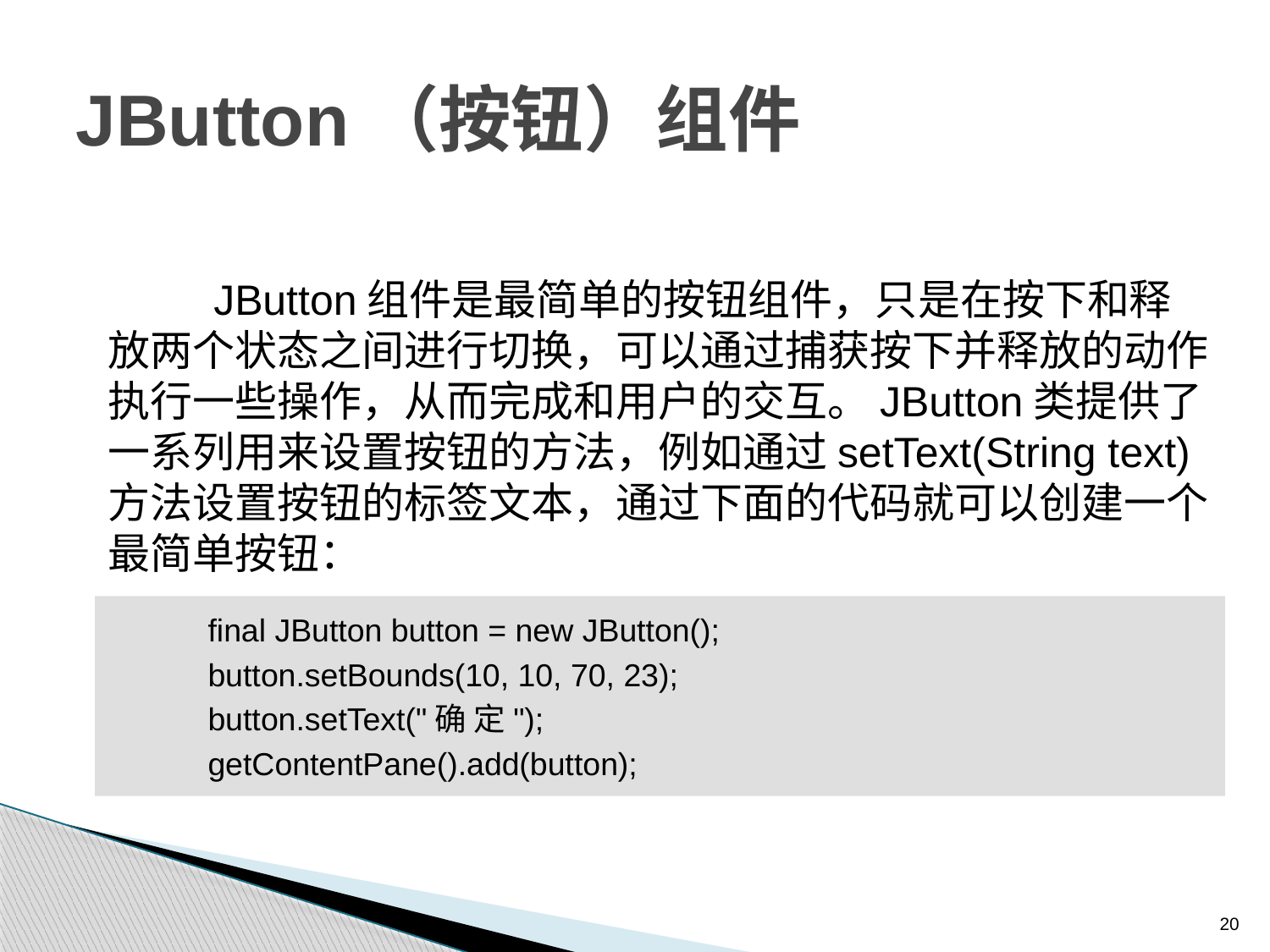

# JButton（按钮）组件
JButton组件是最简单的按钮组件，只是在按下和释放两个状态之间进行切换，可以通过捕获按下并释放的动作执行一些操作，从而完成和用户的交互。JButton类提供了一系列用来设置按钮的方法，例如通过setText(String text)方法设置按钮的标签文本，通过下面的代码就可以创建一个最简单按钮：
final JButton button = new JButton();
button.setBounds(10, 10, 70, 23);
button.setText("确 定");
getContentPane().add(button);
20